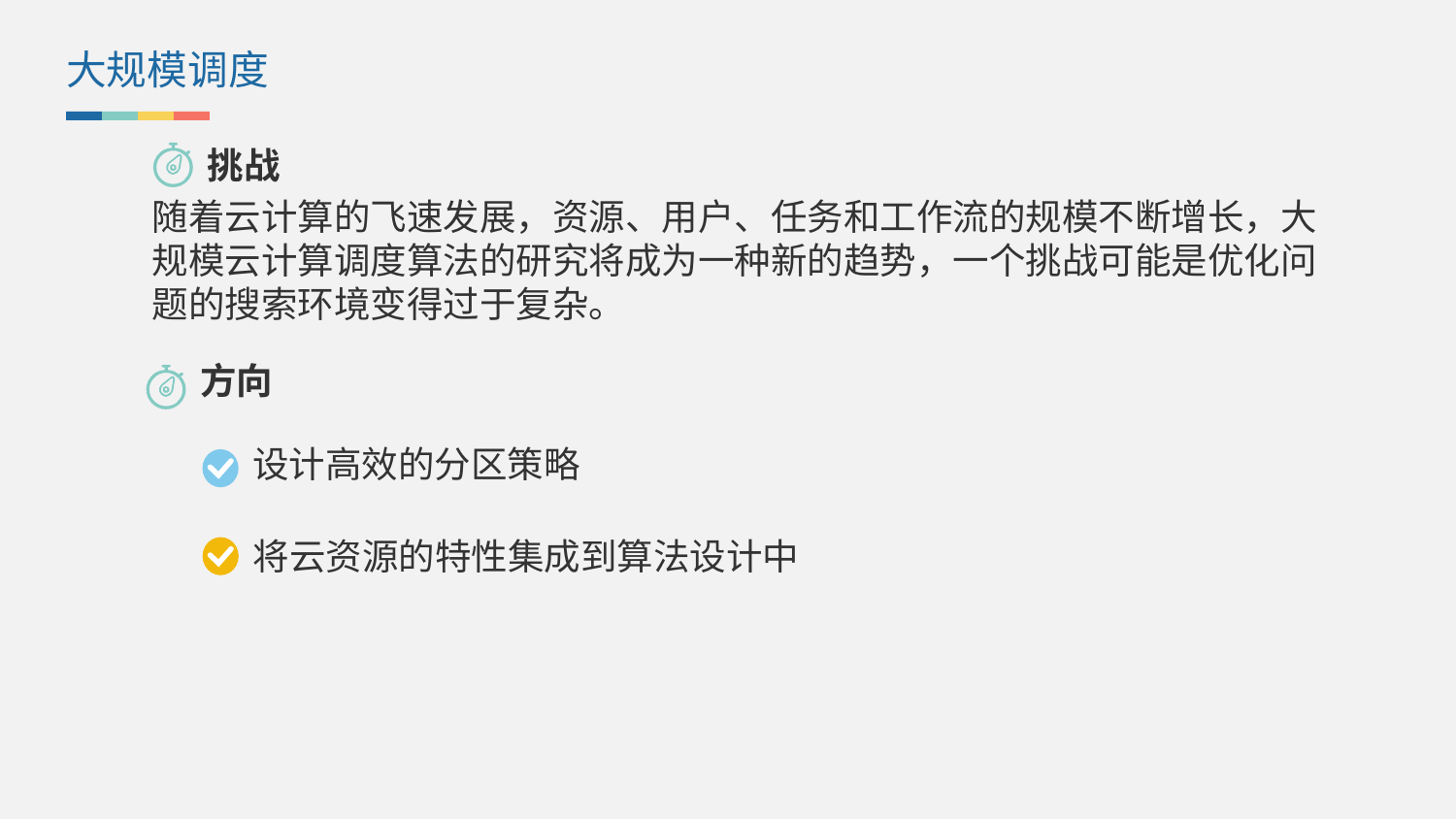

大规模调度

挑战

随着云计算的飞速发展，资源、用户、任务和工作流的规模不断增长，大规模云计算调度算法的研究将成为一种新的趋势，一个挑战可能是优化问题的搜索环境变得过于复杂。
方向

设计高效的分区策略

将云资源的特性集成到算法设计中